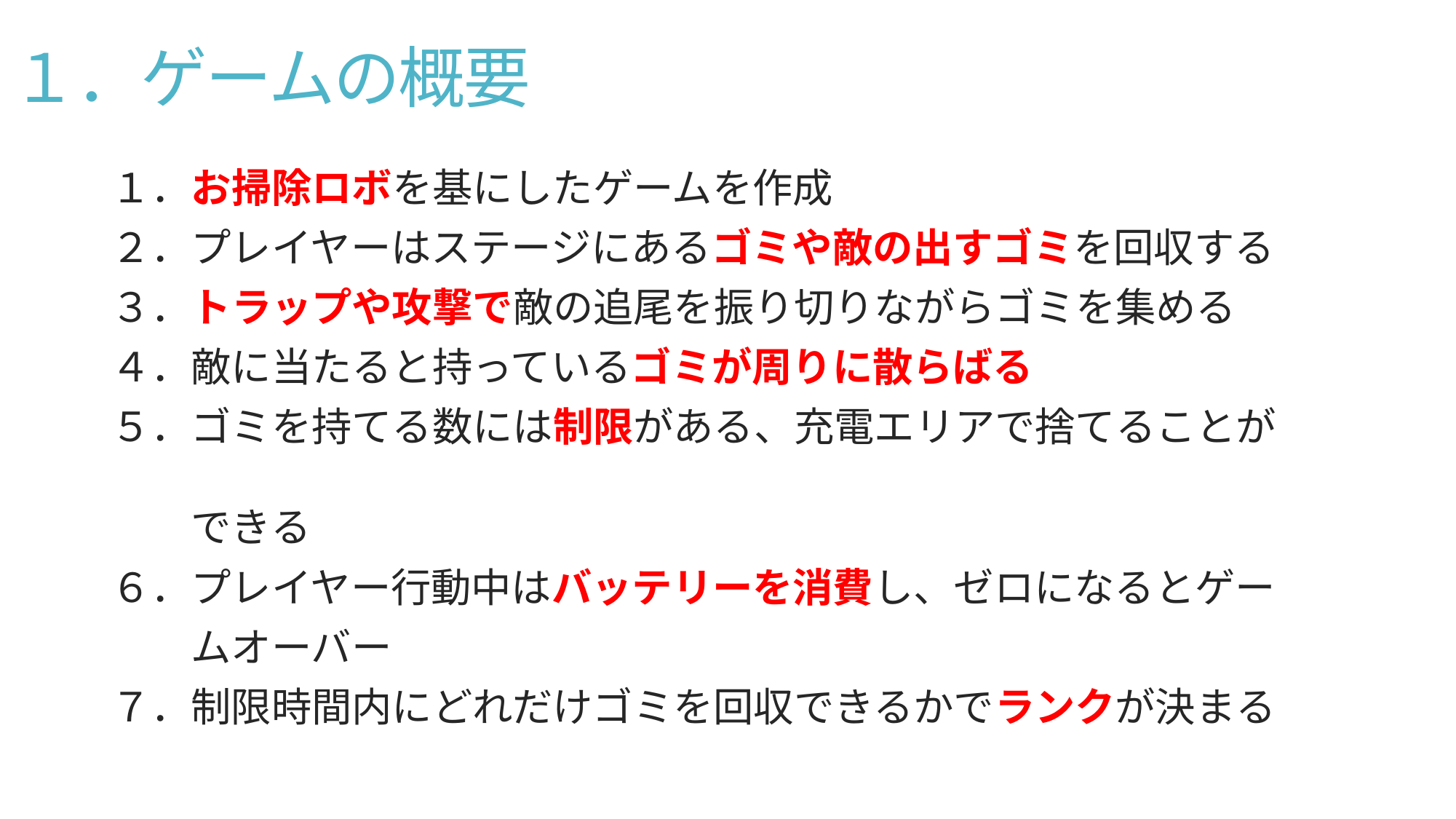

# １．ゲームの概要
１．お掃除ロボを基にしたゲームを作成
２．プレイヤーはステージにあるゴミや敵の出すゴミを回収する
３．トラップや攻撃で敵の追尾を振り切りながらゴミを集める
４．敵に当たると持っているゴミが周りに散らばる
５．ゴミを持てる数には制限がある、充電エリアで捨てることが
　　できる
６．プレイヤー行動中はバッテリーを消費し、ゼロになるとゲー
　　ムオーバー
７．制限時間内にどれだけゴミを回収できるかでランクが決まる